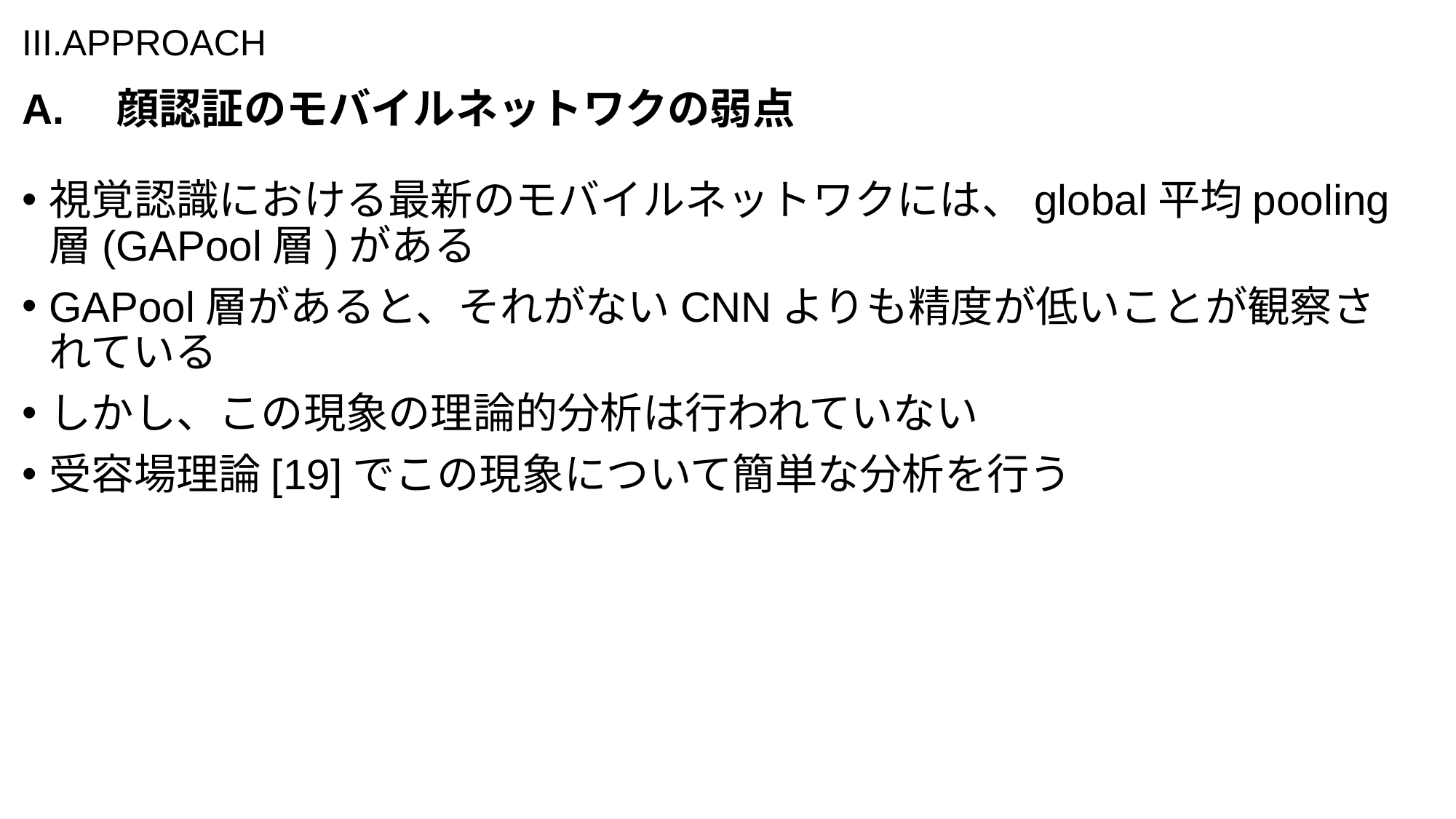

# III.APPROACH
A.　顔認証のモバイルネットワクの弱点
視覚認識における最新のモバイルネットワクには、global平均pooling層(GAPool層)がある
GAPool層があると、それがないCNNよりも精度が低いことが観察されている
しかし、この現象の理論的分析は行われていない
受容場理論[19]でこの現象について簡単な分析を行う